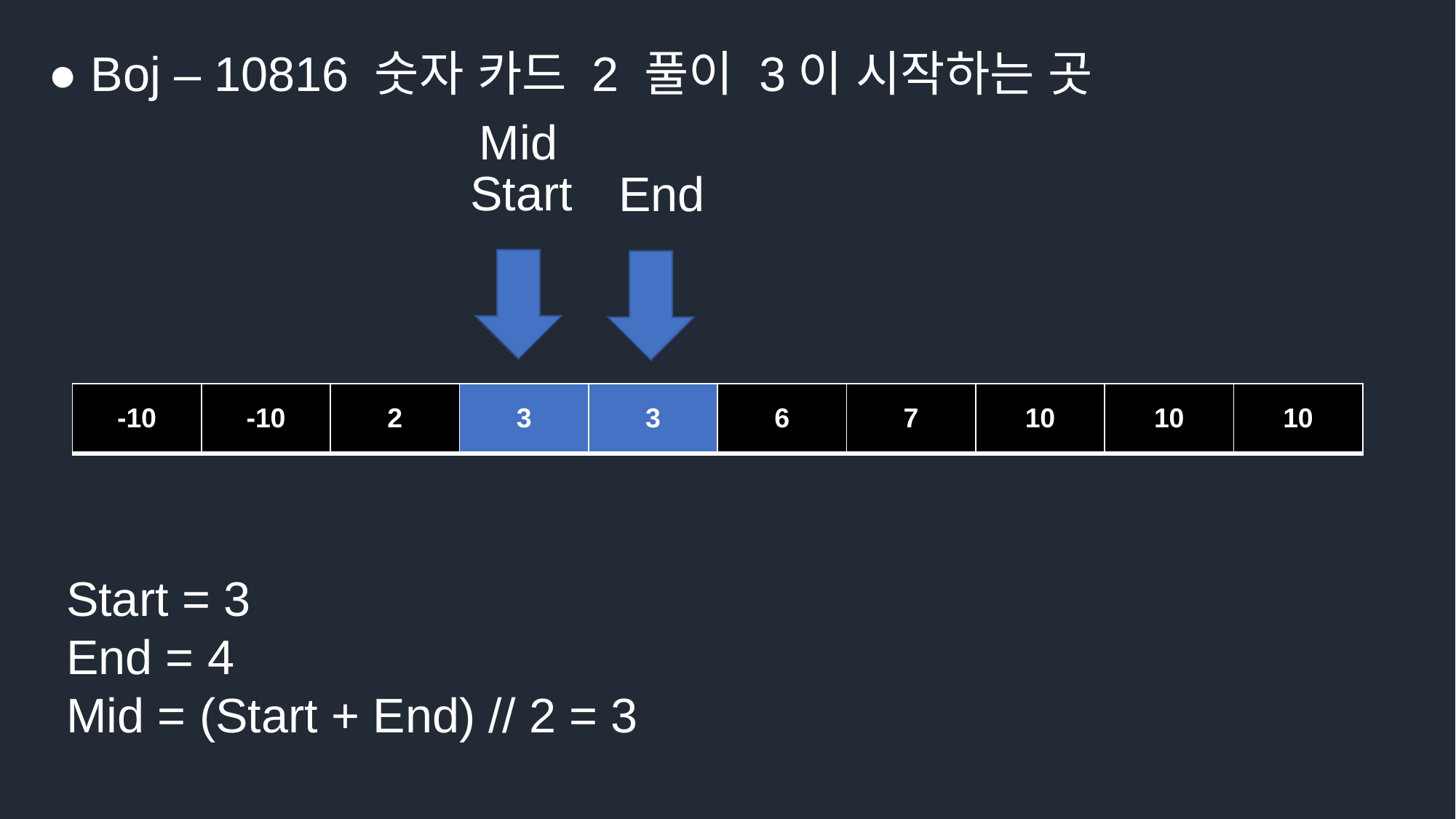

● Boj – 10816 숫자 카드 2 풀이 3이 시작하는 곳
Mid
Start
End

| -10 | -10 | 2 | 3 | 3 | 6 | 7 | 10 | 10 | 10 |
| --- | --- | --- | --- | --- | --- | --- | --- | --- | --- |
Start = 3
End = 4
Mid = (Start + End) // 2 = 3